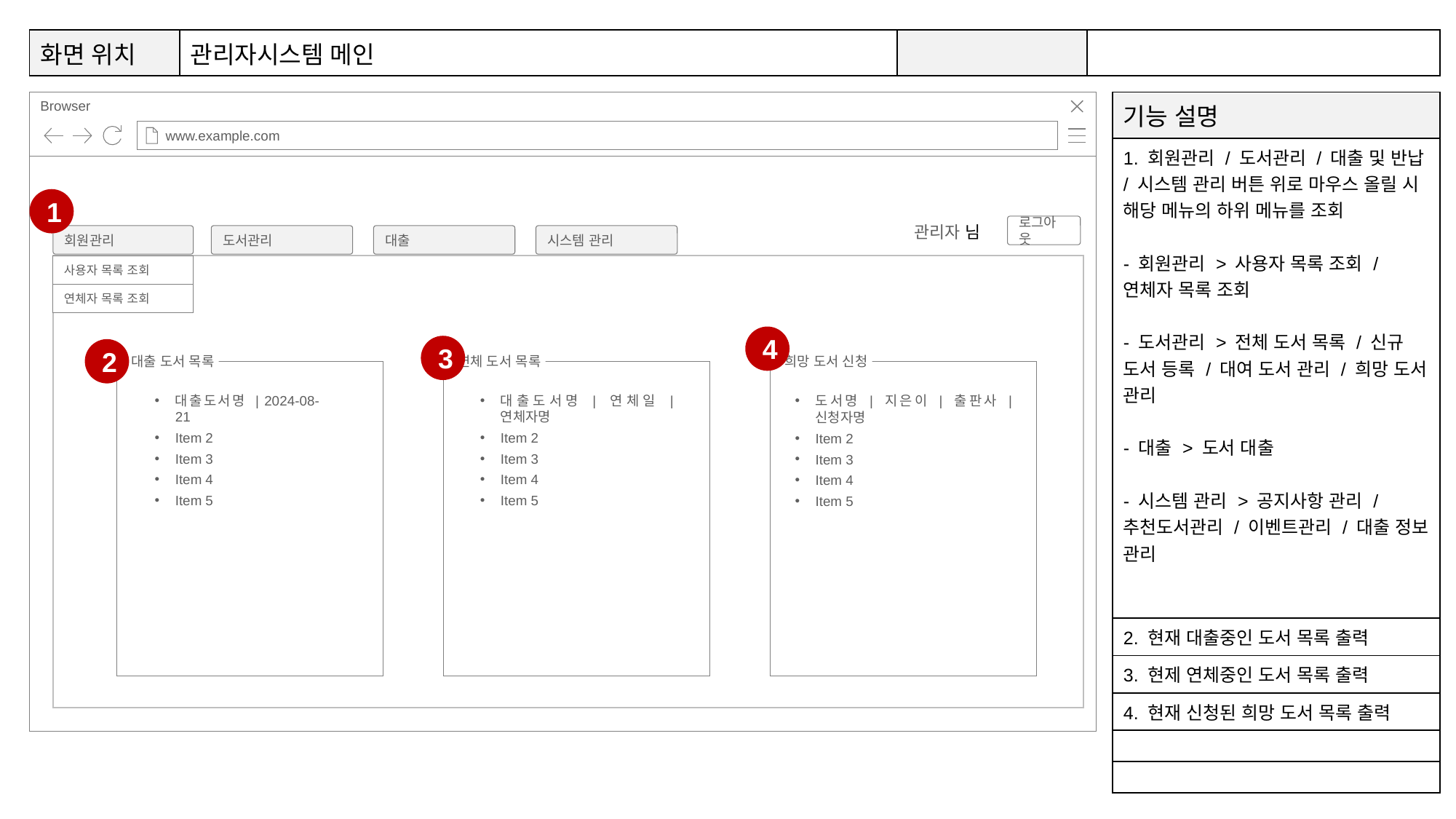

| 화면 위치 | 관리자시스템 메인 |  |  |
| --- | --- | --- | --- |
5
8
9
6
7
| 기능 설명 |
| --- |
| 1. 회원관리 / 도서관리 / 대출 및 반납 / 시스템 관리 버튼 위로 마우스 올릴 시 해당 메뉴의 하위 메뉴를 조회 - 회원관리 > 사용자 목록 조회 / 연체자 목록 조회 - 도서관리 > 전체 도서 목록 / 신규 도서 등록 / 대여 도서 관리 / 희망 도서 관리 - 대출 > 도서 대출 - 시스템 관리 > 공지사항 관리 / 추천도서관리 / 이벤트관리 / 대출 정보 관리 |
| 2. 현재 대출중인 도서 목록 출력 |
| 3. 현제 연체중인 도서 목록 출력 |
| 4. 현재 신청된 희망 도서 목록 출력 |
|  |
|  |
1
관리자 님
로그아웃
시스템 관리
회원관리
도서관리
대출

사용자 목록 조회
연체자 목록 조회
4
3
2
대출 도서 목록

대출도서명 | 2024-08-21
Item 2
Item 3
Item 4
Item 5
연체 도서 목록

대출도서명 | 연체일 | 연체자명
Item 2
Item 3
Item 4
Item 5
희망 도서 신청

도서명 | 지은이 | 출판사 | 신청자명
Item 2
Item 3
Item 4
Item 5